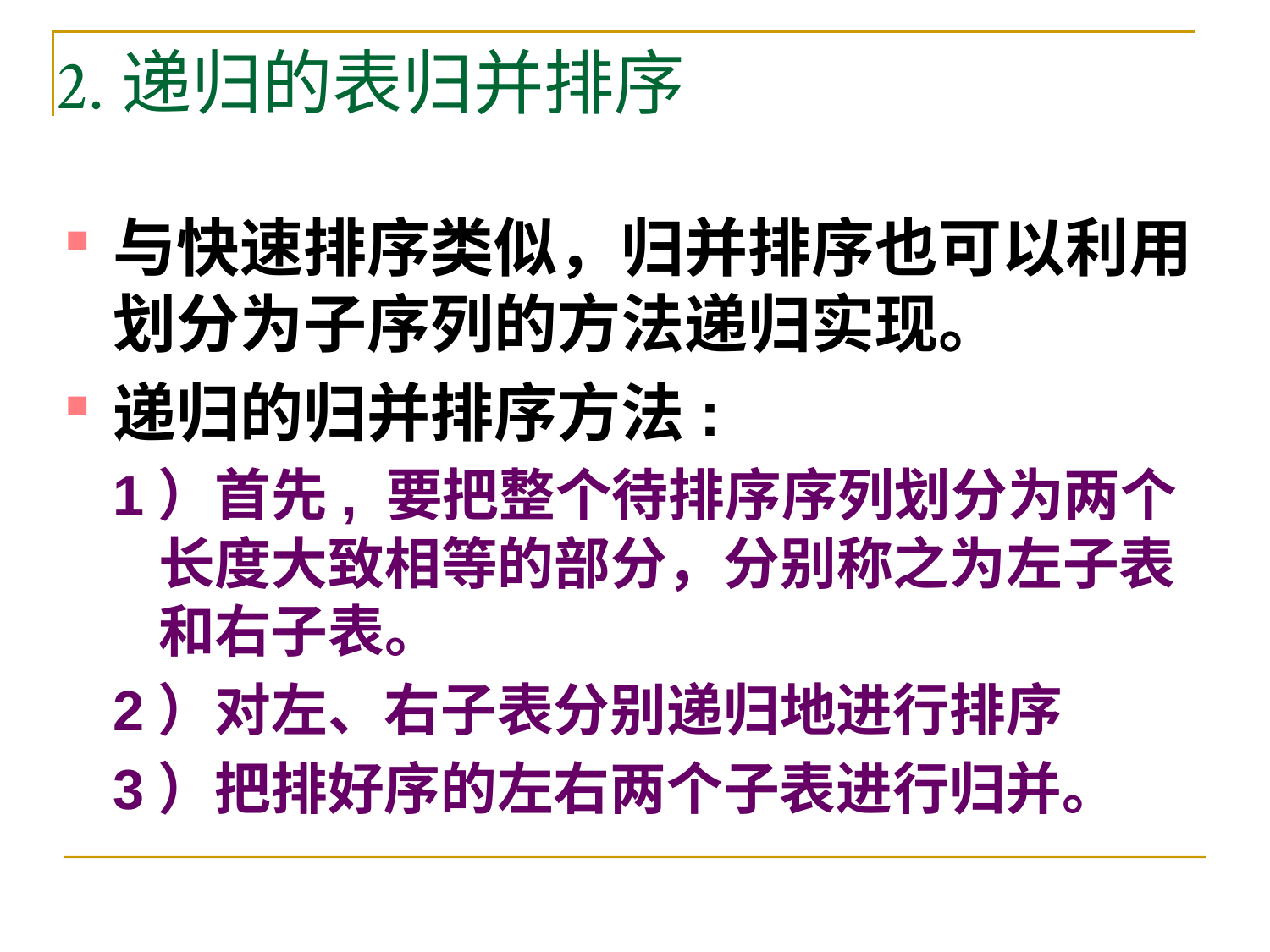

# 2.递归的表归并排序
与快速排序类似，归并排序也可以利用划分为子序列的方法递归实现。
递归的归并排序方法:
1）首先, 要把整个待排序序列划分为两个长度大致相等的部分，分别称之为左子表和右子表。
2）对左、右子表分别递归地进行排序
3）把排好序的左右两个子表进行归并。